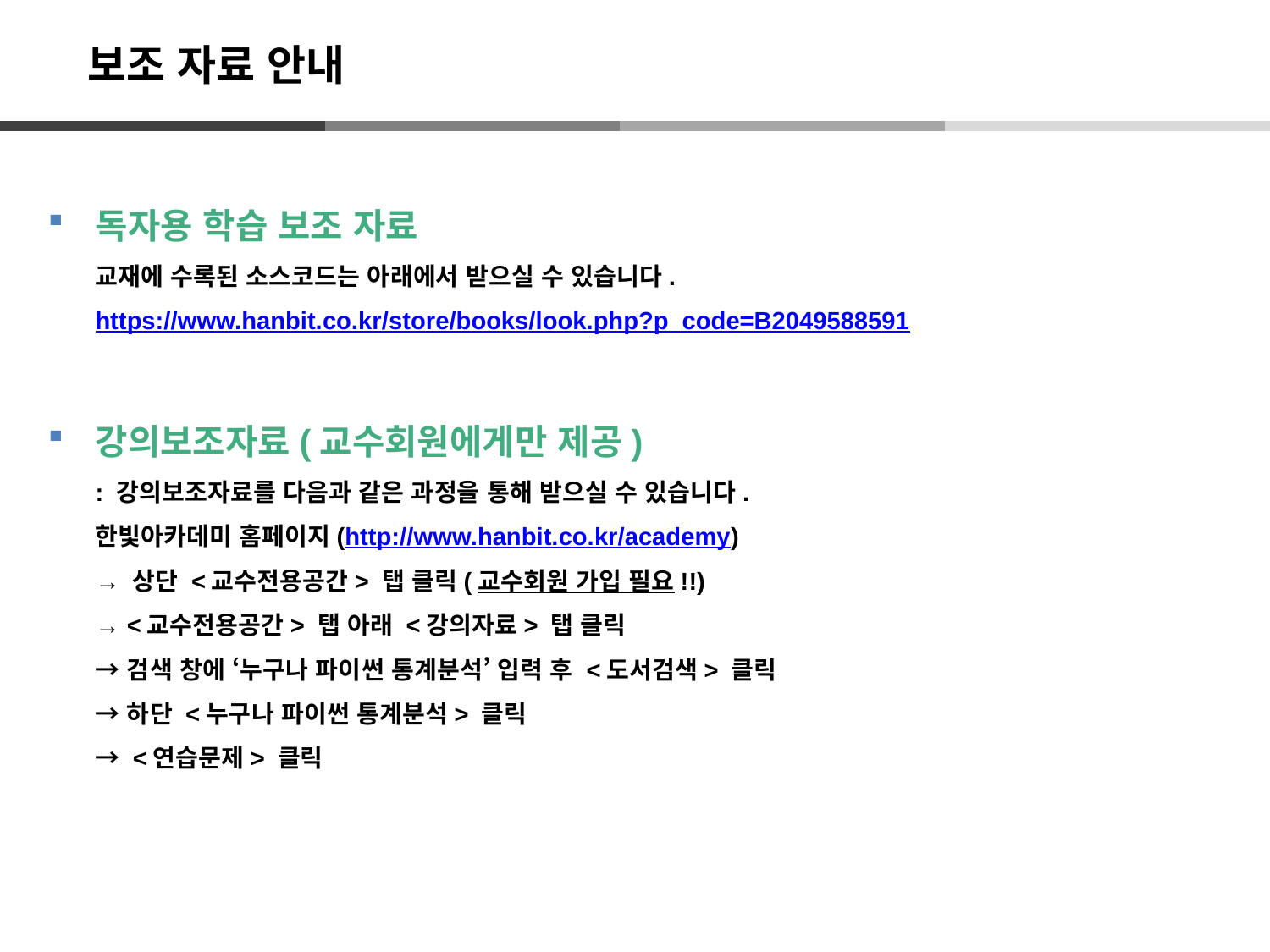

# 보조 자료 안내
독자용 학습 보조 자료
교재에 수록된 소스코드는 아래에서 받으실 수 있습니다.
https://www.hanbit.co.kr/store/books/look.php?p_code=B2049588591

강의보조자료(교수회원에게만 제공)
: 강의보조자료를 다음과 같은 과정을 통해 받으실 수 있습니다.
한빛아카데미 홈페이지(http://www.hanbit.co.kr/academy)
→ 상단 <교수전용공간> 탭 클릭(교수회원 가입 필요!!)
→ <교수전용공간> 탭 아래 <강의자료> 탭 클릭
→ 검색 창에 ‘누구나 파이썬 통계분석’ 입력 후 <도서검색> 클릭
→ 하단 <누구나 파이썬 통계분석> 클릭
→ <연습문제> 클릭